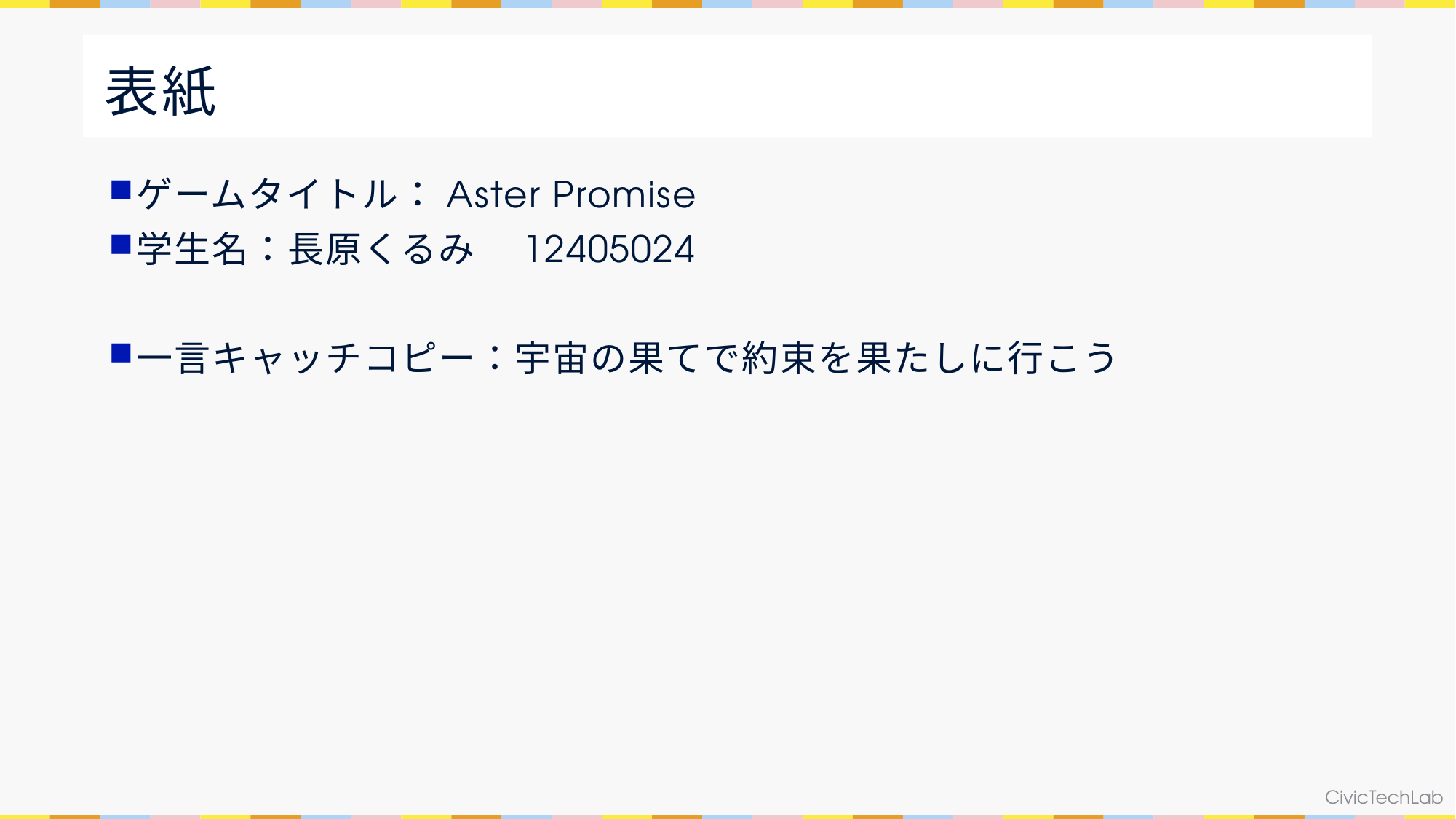

# 表紙
ゲームタイトル：Aster Promise
学生名：長原くるみ　12405024

一言キャッチコピー：宇宙の果てで約束を果たしに行こう